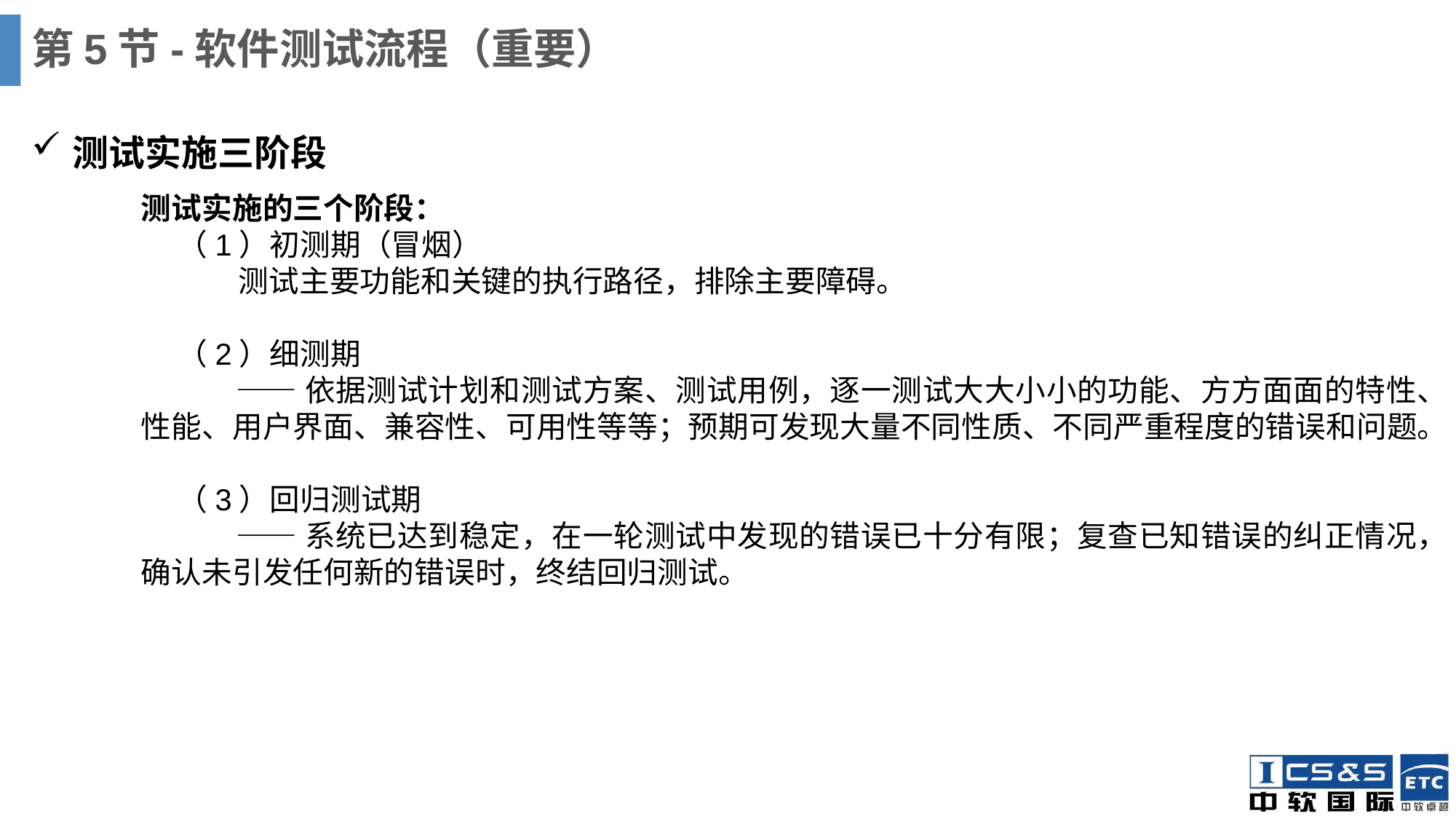

# 第5节-软件测试流程（重要）
测试实施三阶段
测试实施的三个阶段：
（1）初测期（冒烟）
        测试主要功能和关键的执行路径，排除主要障碍。

（2）细测期
        ——依据测试计划和测试方案、测试用例，逐一测试大大小小的功能、方方面面的特性、性能、用户界面、兼容性、可用性等等；预期可发现大量不同性质、不同严重程度的错误和问题。

（3）回归测试期
        ——系统已达到稳定，在一轮测试中发现的错误已十分有限；复查已知错误的纠正情况，确认未引发任何新的错误时，终结回归测试。